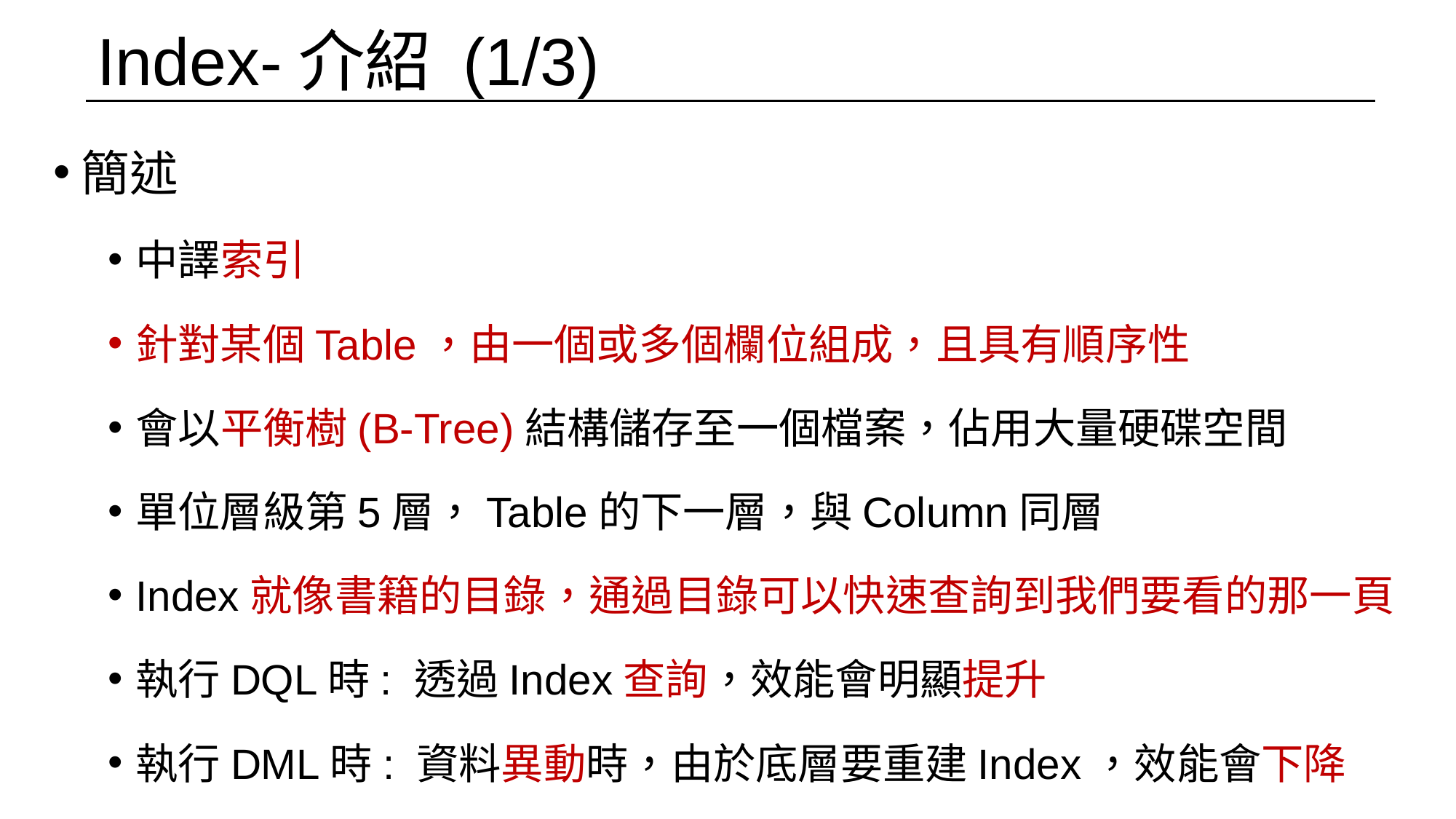

# Index-介紹 (1/3)
簡述
中譯索引
針對某個Table，由一個或多個欄位組成，且具有順序性
會以平衡樹(B-Tree)結構儲存至一個檔案，佔用大量硬碟空間
單位層級第5層，Table的下一層，與Column同層
Index就像書籍的目錄，通過目錄可以快速查詢到我們要看的那一頁
執行DQL時: 透過Index查詢，效能會明顯提升
執行DML時: 資料異動時，由於底層要重建Index，效能會下降